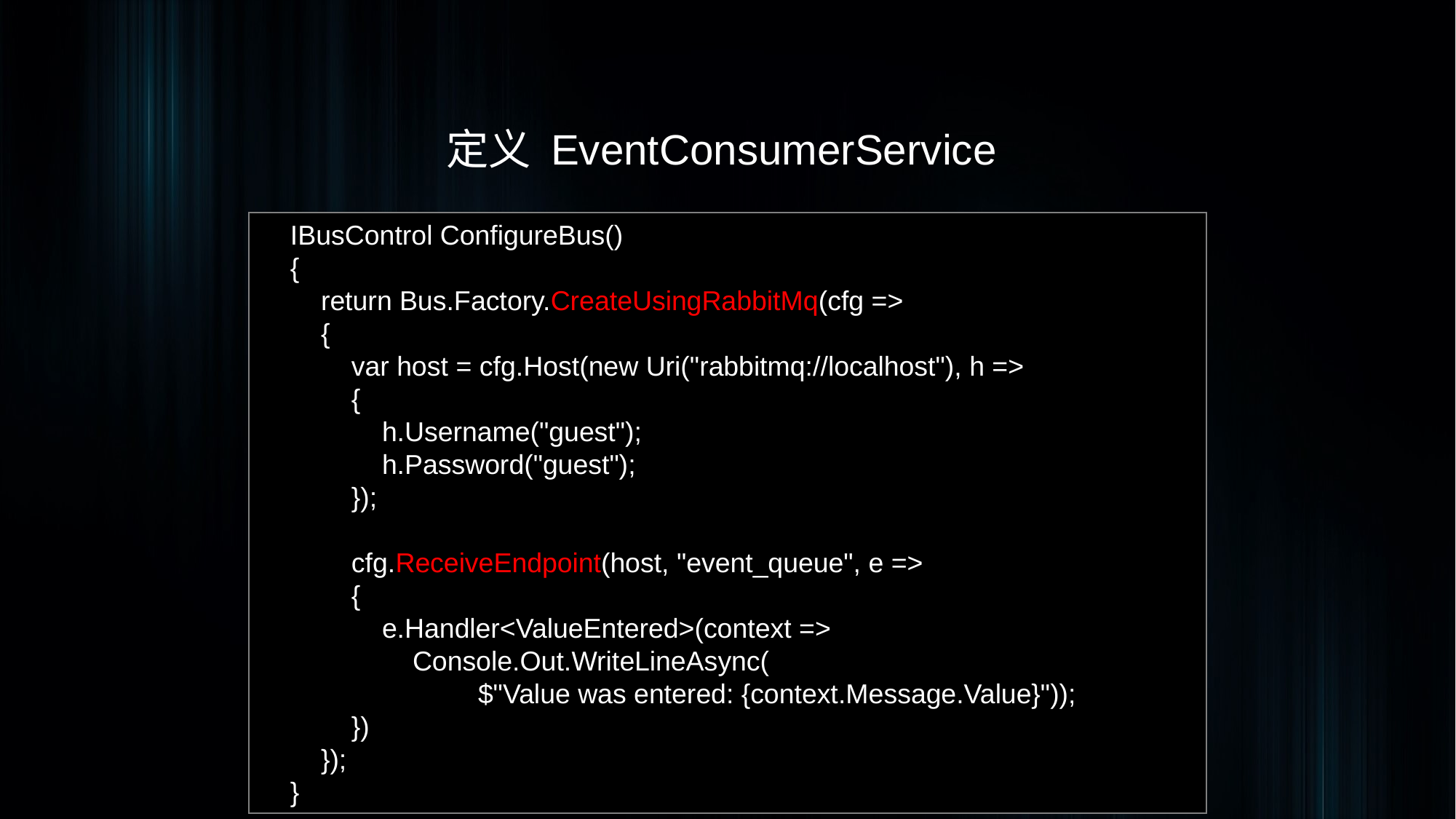

定义 EventConsumerService
    IBusControl ConfigureBus()
    {
        return Bus.Factory.CreateUsingRabbitMq(cfg =>
        {
            var host = cfg.Host(new Uri("rabbitmq://localhost"), h =>
            {
                h.Username("guest");
                h.Password("guest");
            });

            cfg.ReceiveEndpoint(host, "event_queue", e =>
            {
                e.Handler<ValueEntered>(context =>
                    Console.Out.WriteLineAsync(
		$"Value was entered: {context.Message.Value}"));
            })
        });
    }